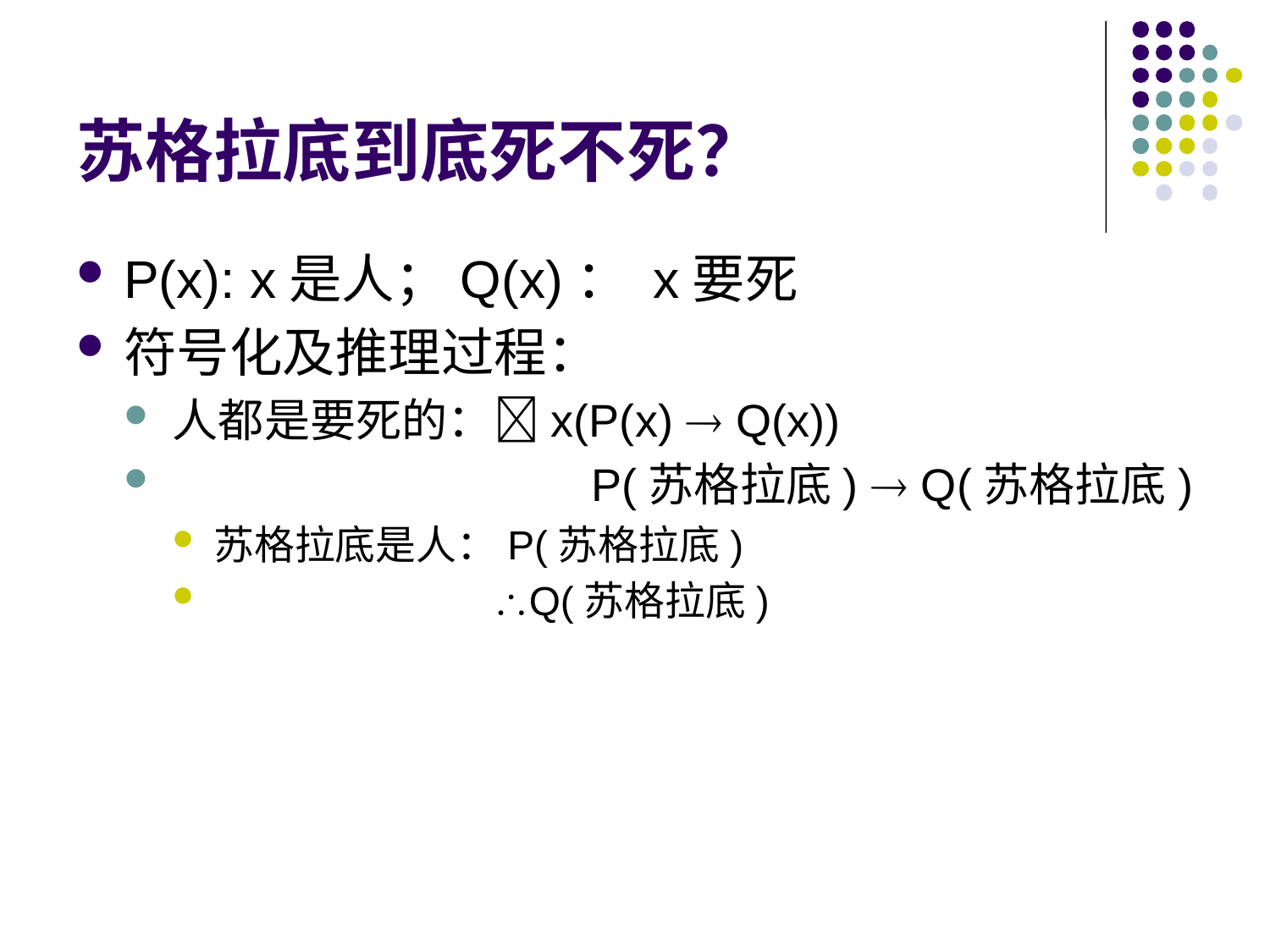

# 苏格拉底到底死不死？
P(x): x是人；Q(x)： x要死
符号化及推理过程：
人都是要死的：∀x(P(x) → Q(x))
                                 P(苏格拉底) → Q(苏格拉底)
苏格拉底是人：P(苏格拉底)
                         ∴Q(苏格拉底)